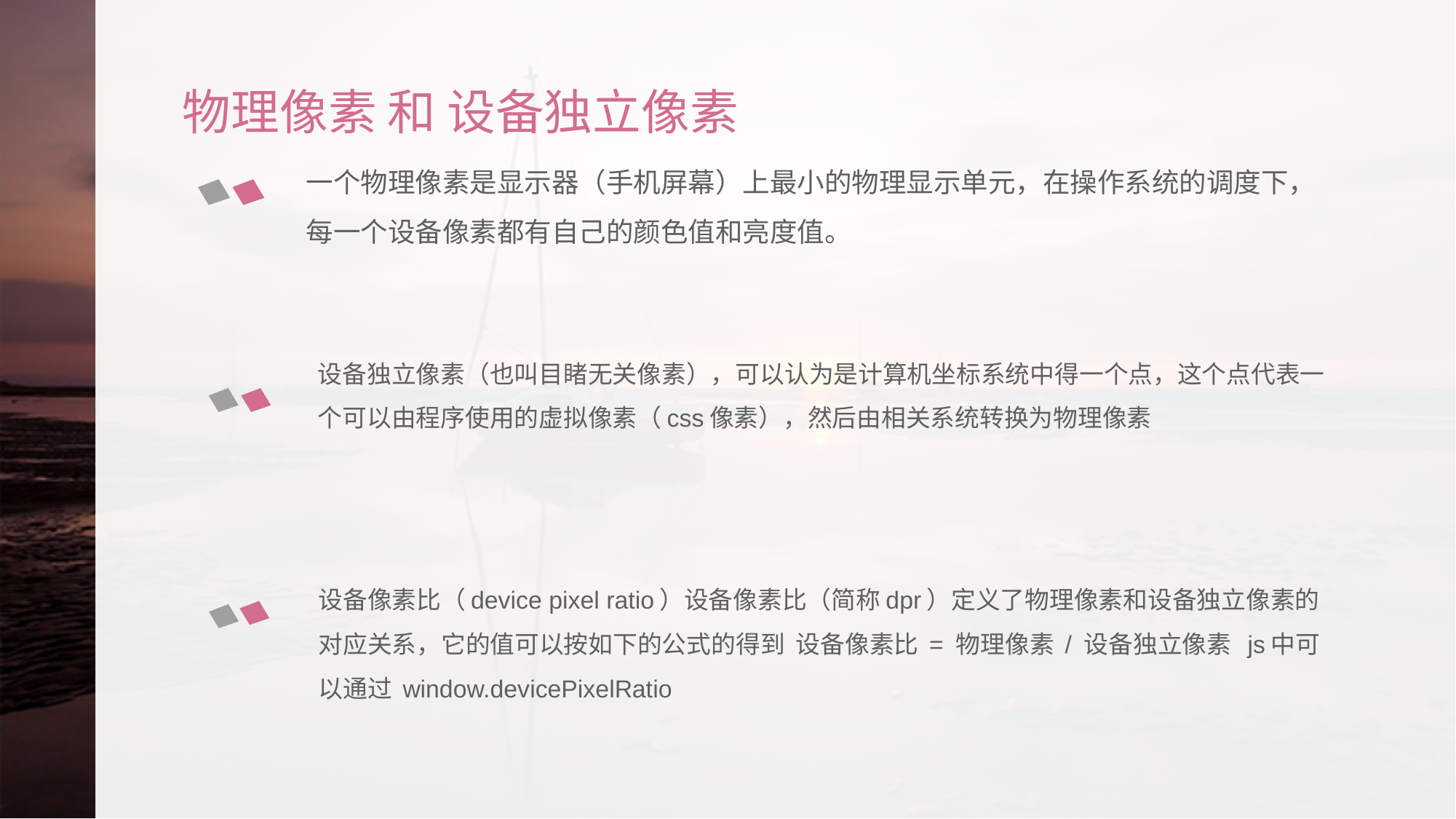

# 物理像素 和 设备独立像素
一个物理像素是显示器（手机屏幕）上最小的物理显示单元，在操作系统的调度下，每一个设备像素都有自己的颜色值和亮度值。

设备独立像素（也叫目睹无关像素），可以认为是计算机坐标系统中得一个点，这个点代表一个可以由程序使用的虚拟像素（css像素），然后由相关系统转换为物理像素

设备像素比（device pixel ratio）设备像素比（简称dpr）定义了物理像素和设备独立像素的对应关系，它的值可以按如下的公式的得到  设备像素比 = 物理像素 / 设备独立像素  js中可以通过 window.devicePixelRatio